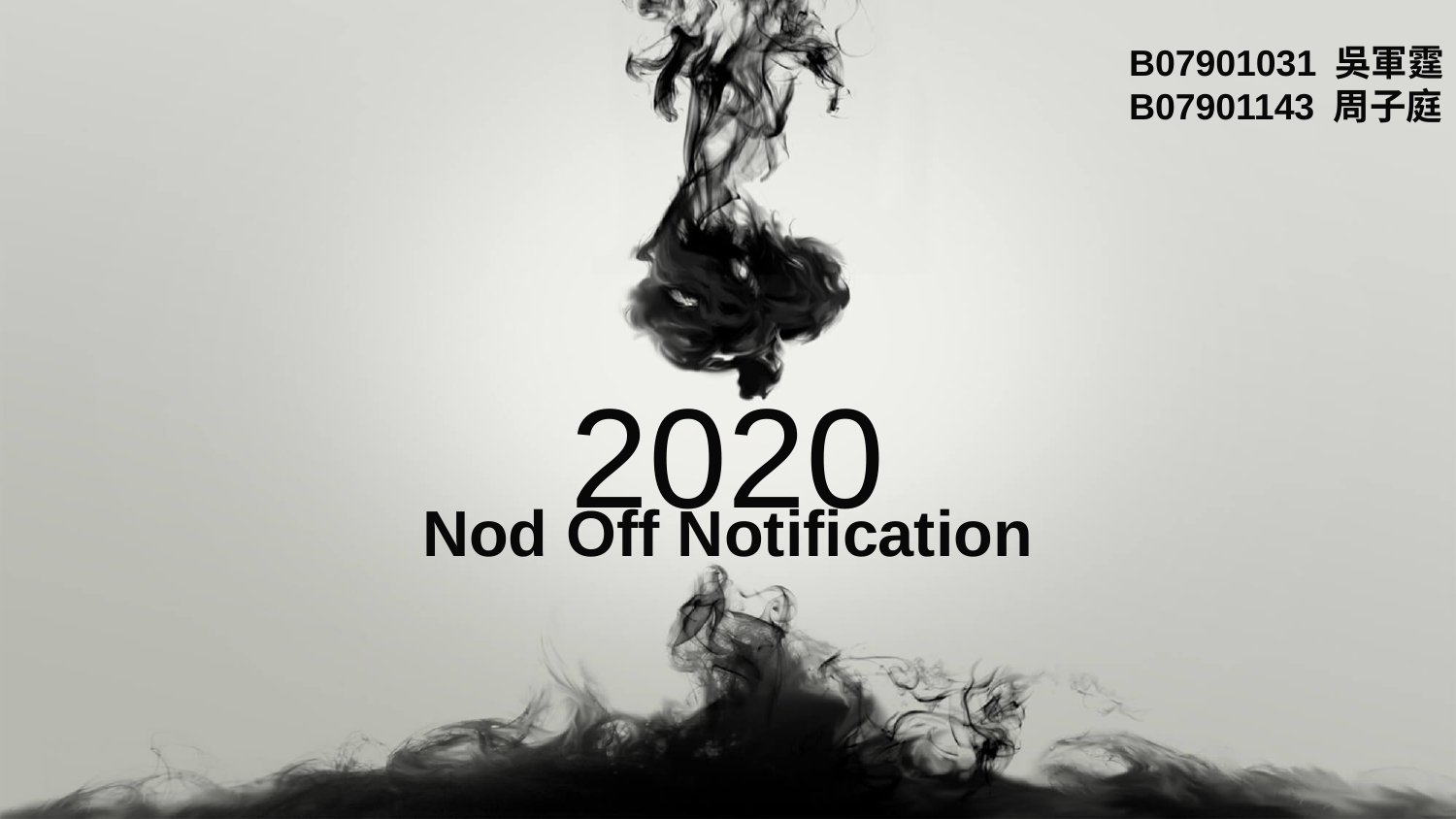

B07901031 吳軍霆
B07901143 周子庭
2020
Nod Off Notification